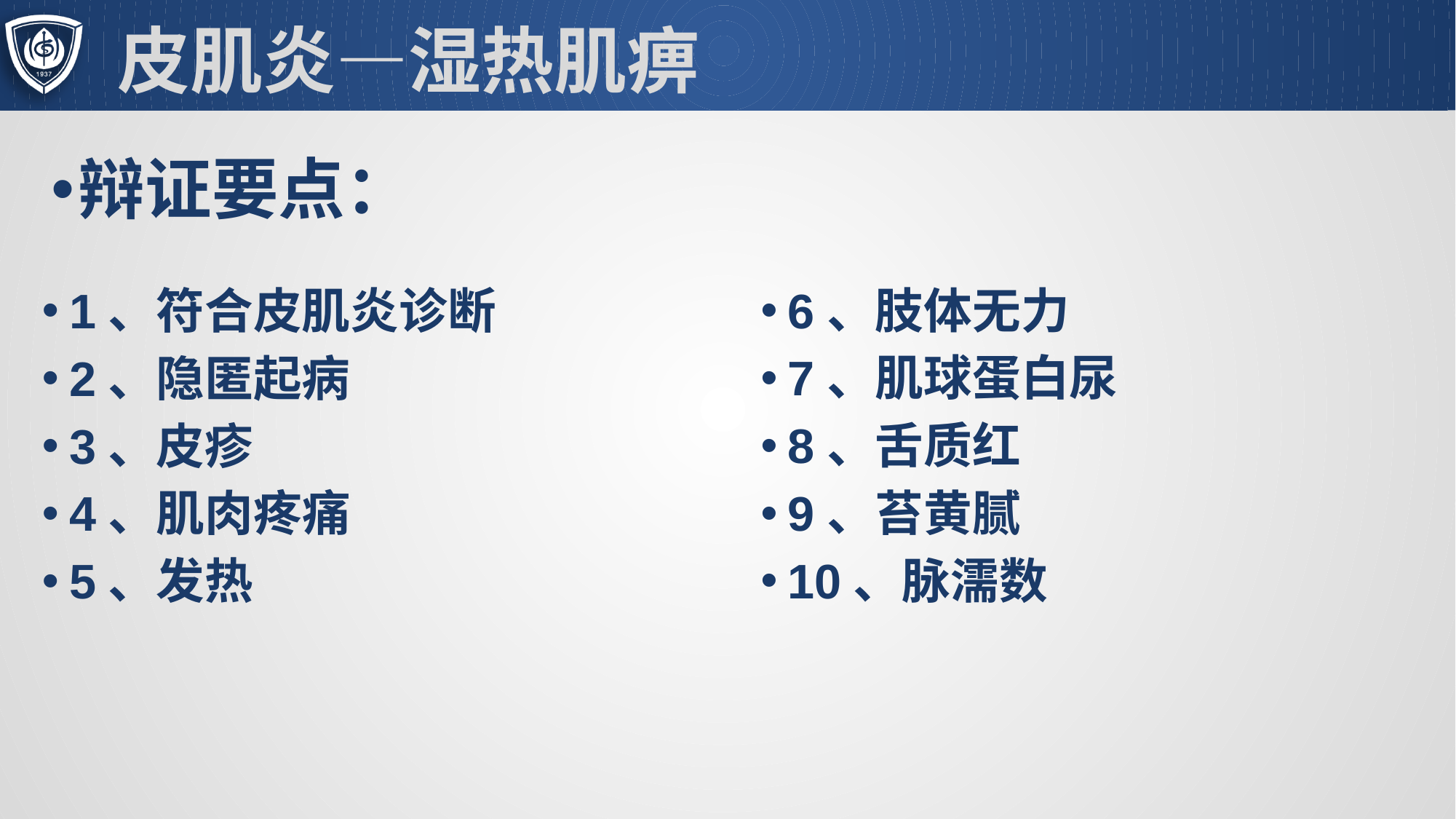

# 皮肌炎—湿热肌痹
辩证要点：

6、肢体无力
7、肌球蛋白尿
8、舌质红
9、苔黄腻
10、脉濡数
1、符合皮肌炎诊断
2、隐匿起病
3、皮疹
4、肌肉疼痛
5、发热